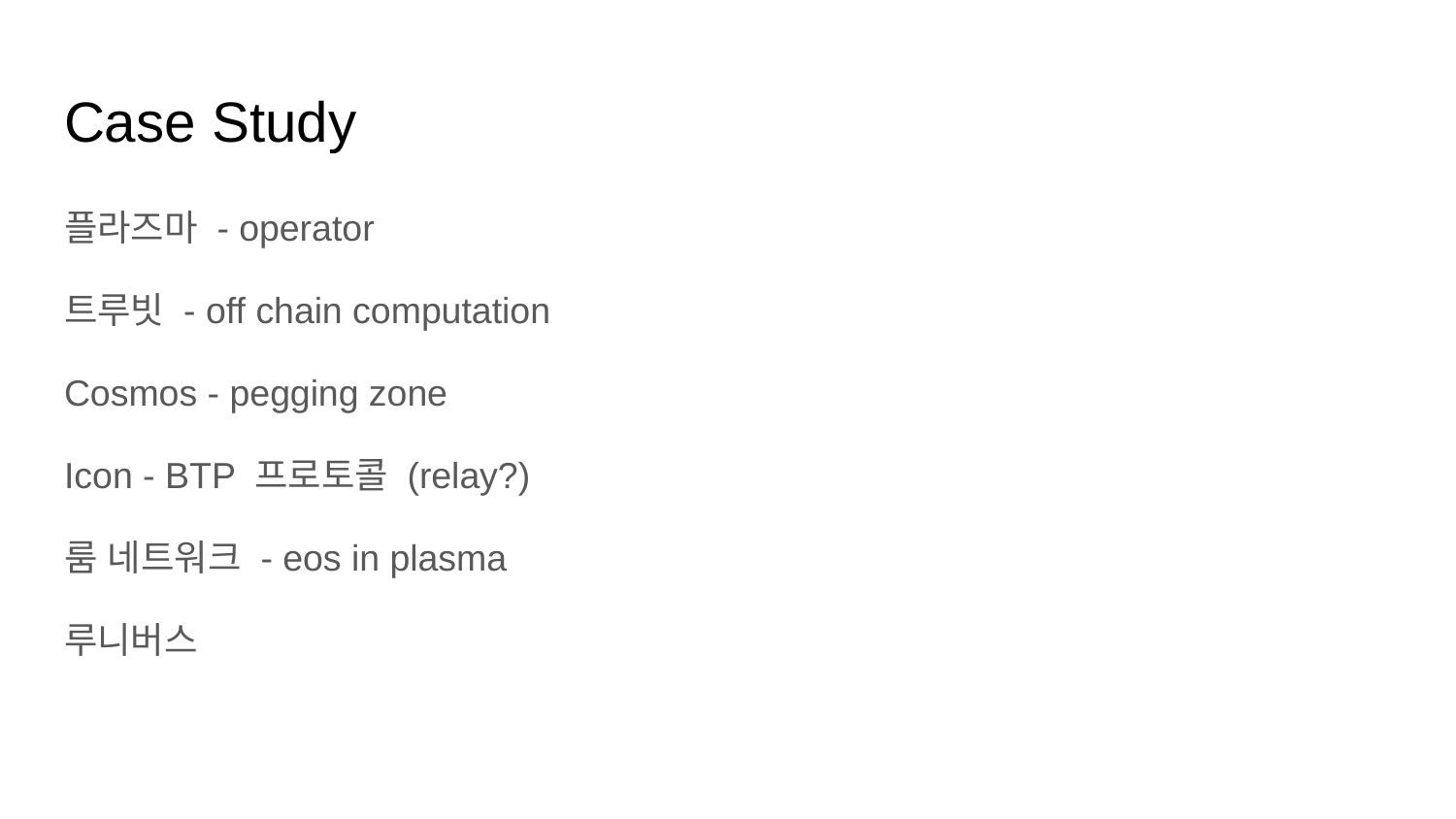

# Case Study
플라즈마 - operator
트루빗 - off chain computation
Cosmos - pegging zone
Icon - BTP 프로토콜 (relay?)
룸 네트워크 - eos in plasma
루니버스